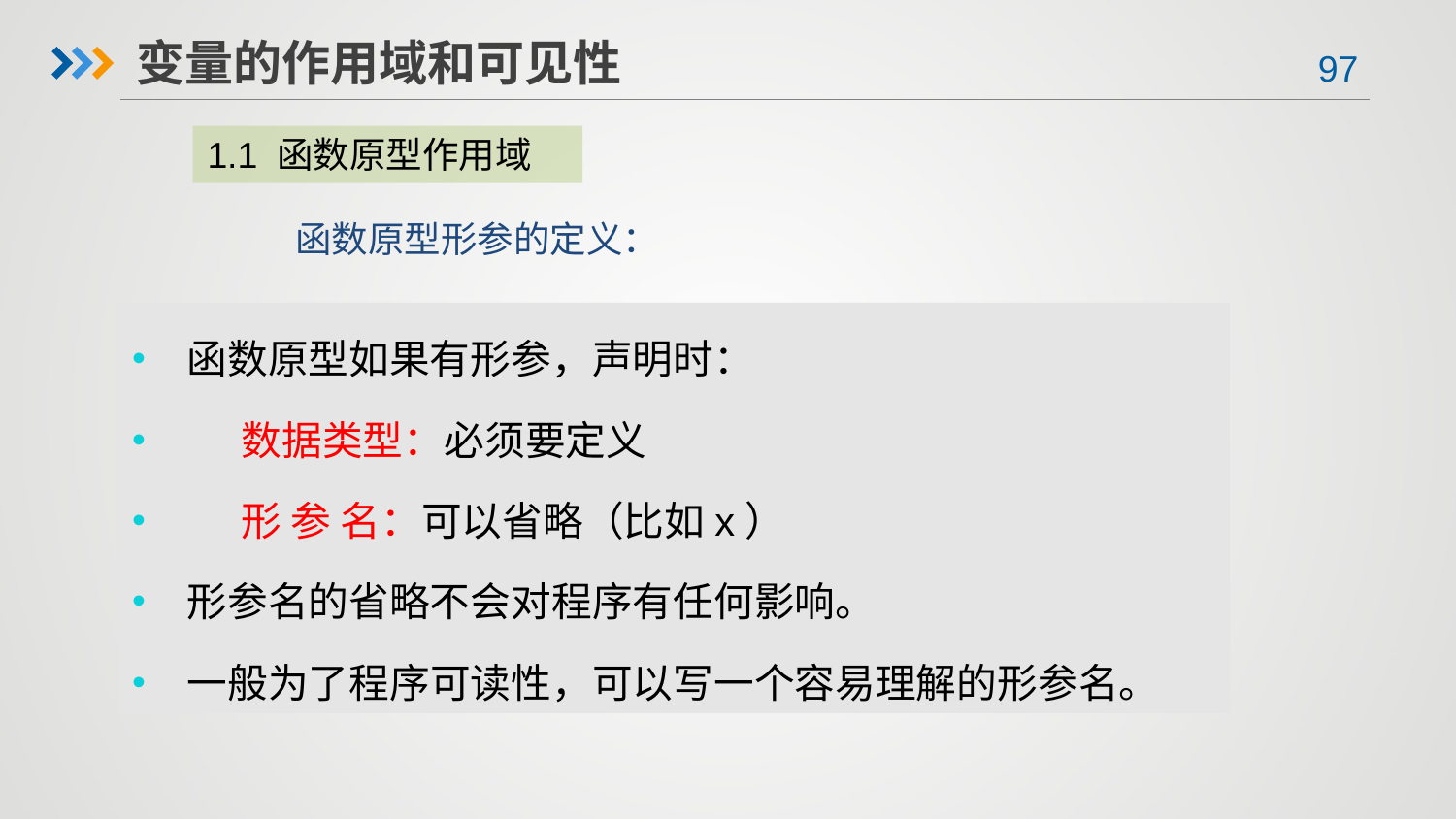

变量的作用域和可见性
1.1 函数原型作用域
函数原型形参的定义：
函数原型如果有形参，声明时：
     数据类型：必须要定义
     形 参 名：可以省略（比如x）
形参名的省略不会对程序有任何影响。
一般为了程序可读性，可以写一个容易理解的形参名。